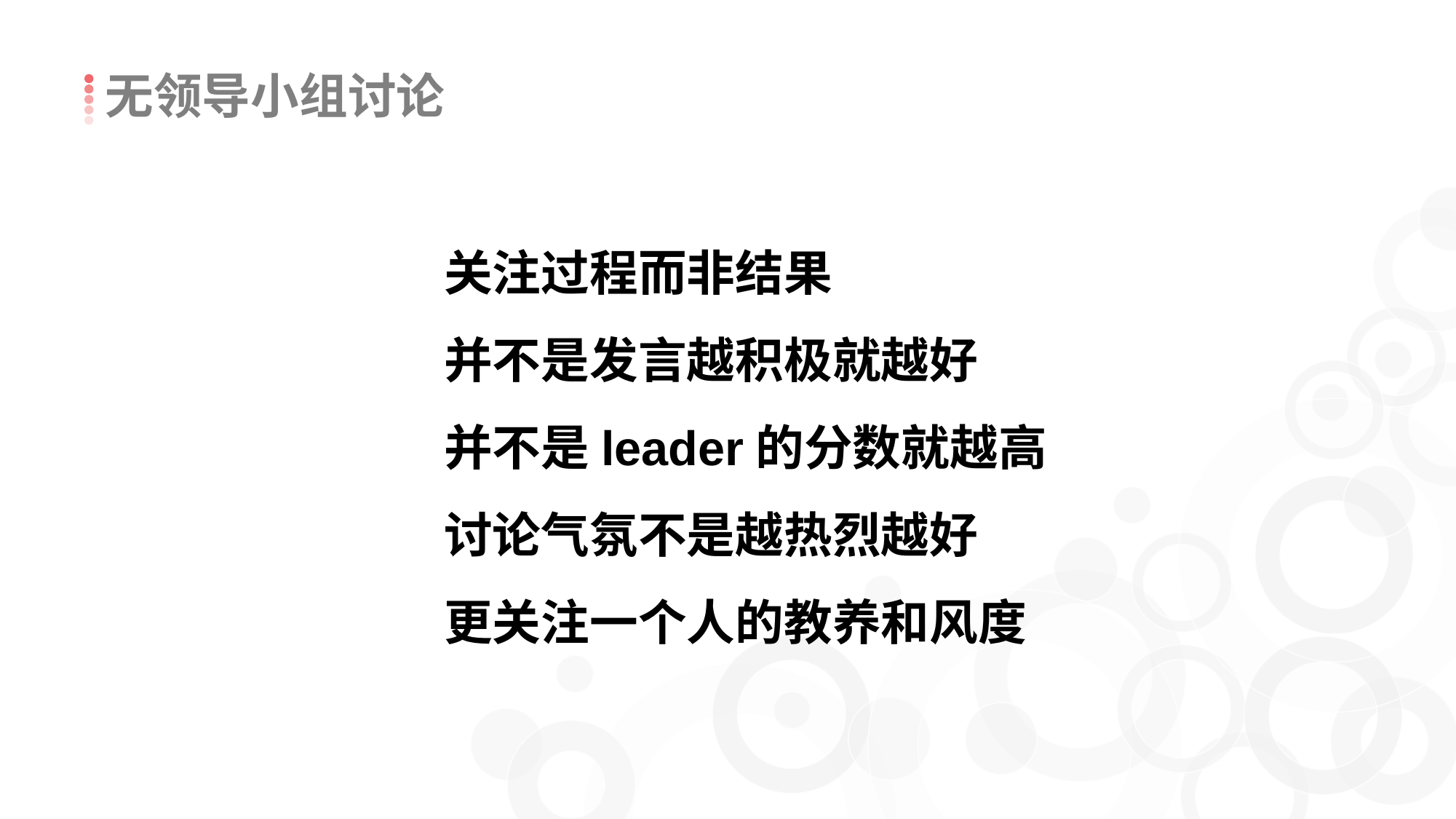

无领导小组讨论

关注过程而非结果
并不是发言越积极就越好
并不是leader的分数就越高
讨论气氛不是越热烈越好
更关注一个人的教养和风度